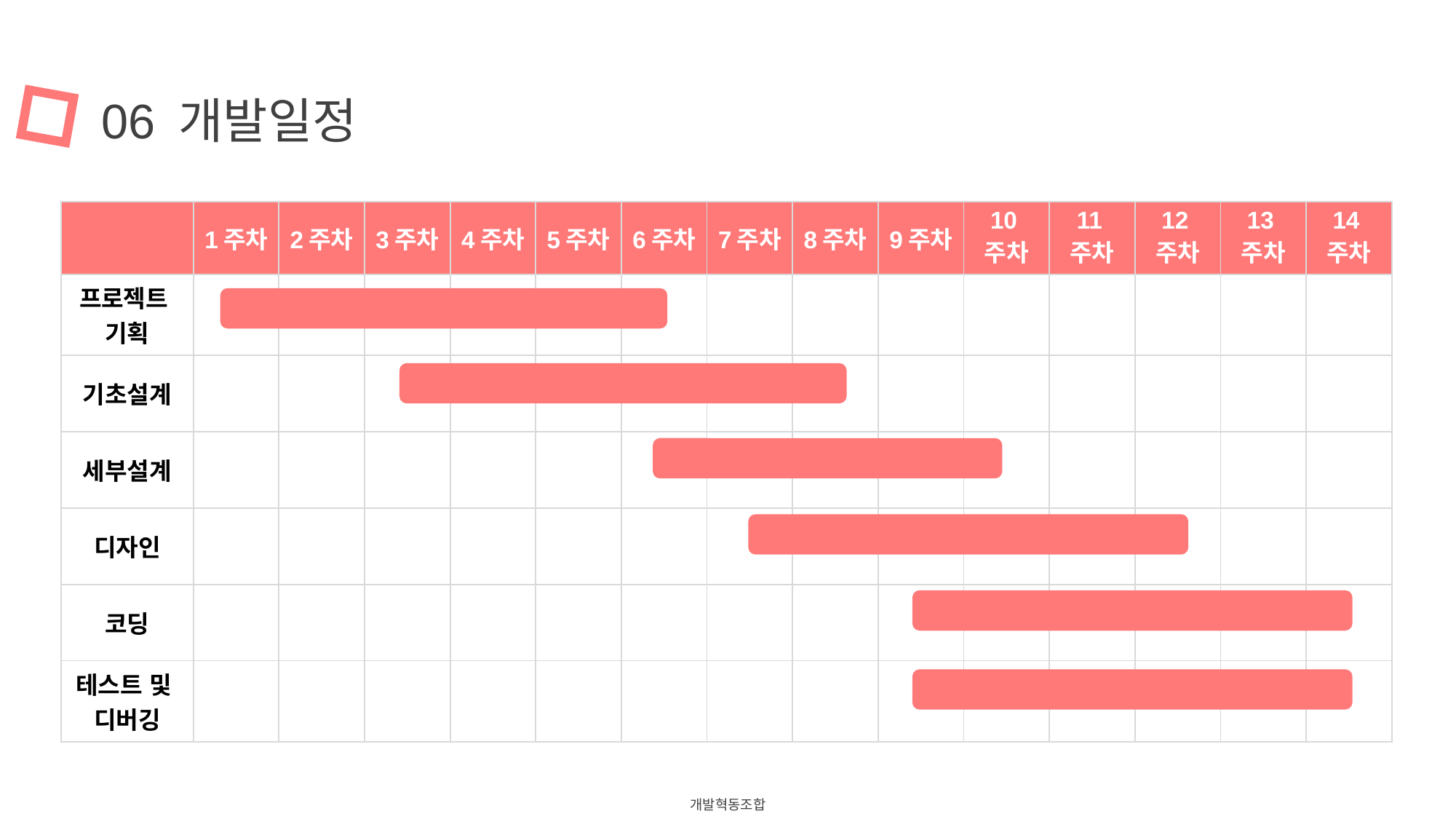

06
개발일정

|  | 1주차 | 2주차 | 3주차 | 4주차 | 5주차 | 6주차 | 7주차 | 8주차 | 9주차 | 10주차 | 11주차 | 12주차 | 13주차 | 14주차 |
| --- | --- | --- | --- | --- | --- | --- | --- | --- | --- | --- | --- | --- | --- | --- |
| 프로젝트 기획 |  |  |  |  |  |  |  |  |  |  |  |  |  |  |
| 기초설계 |  |  |  |  |  |  |  |  |  |  |  |  |  |  |
| 세부설계 |  |  |  |  |  |  |  |  |  |  |  |  |  |  |
| 디자인 |  |  |  |  |  |  |  |  |  |  |  |  |  |  |
| 코딩 |  |  |  |  |  |  |  |  |  |  |  |  |  |  |
| 테스트 및 디버깅 |  |  |  |  |  |  |  |  |  |  |  |  |  |  |

개발혁동조합